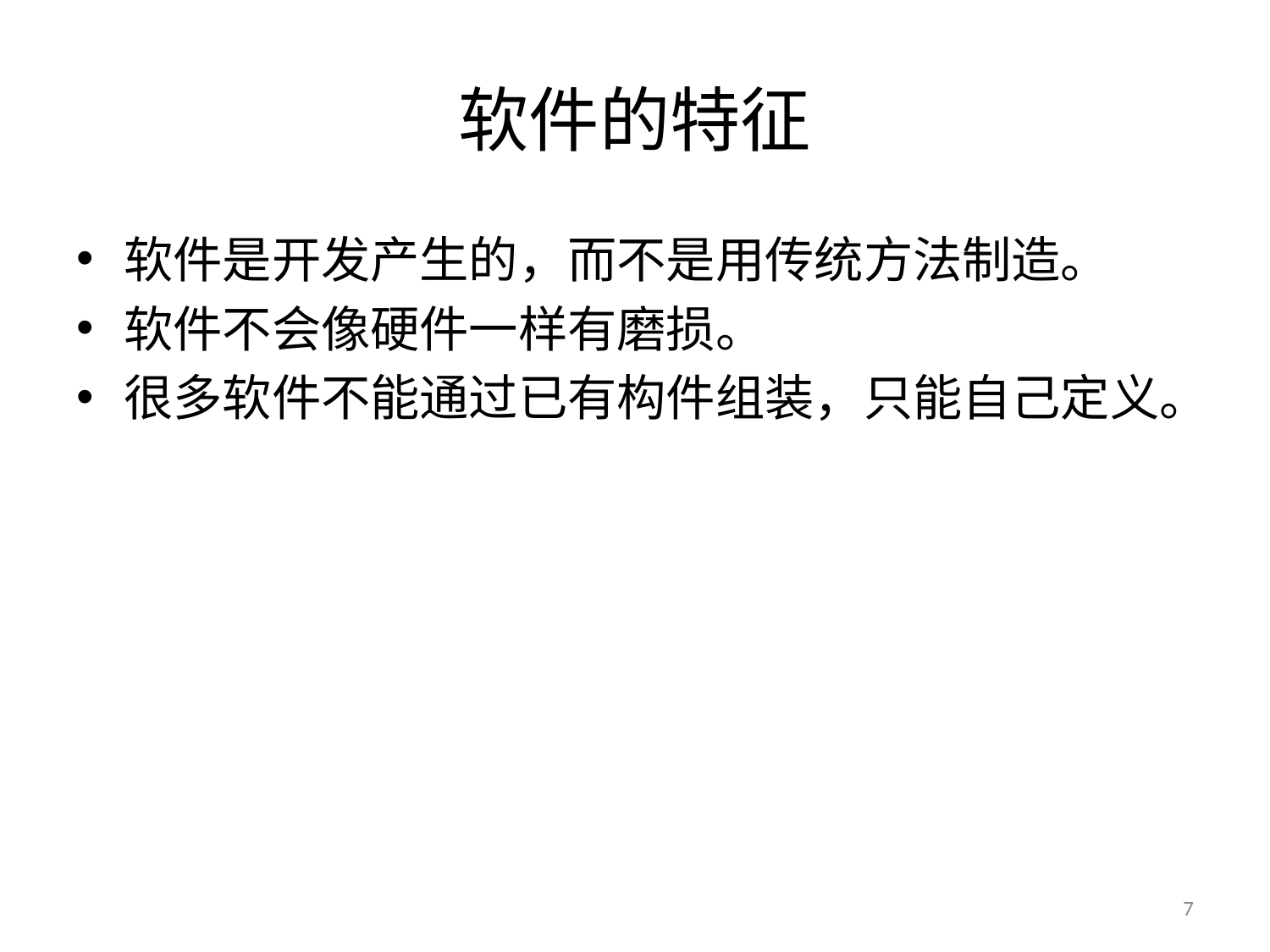

# 软件的特征
软件是开发产生的，而不是用传统方法制造。
软件不会像硬件一样有磨损。
很多软件不能通过已有构件组装，只能自己定义。

7